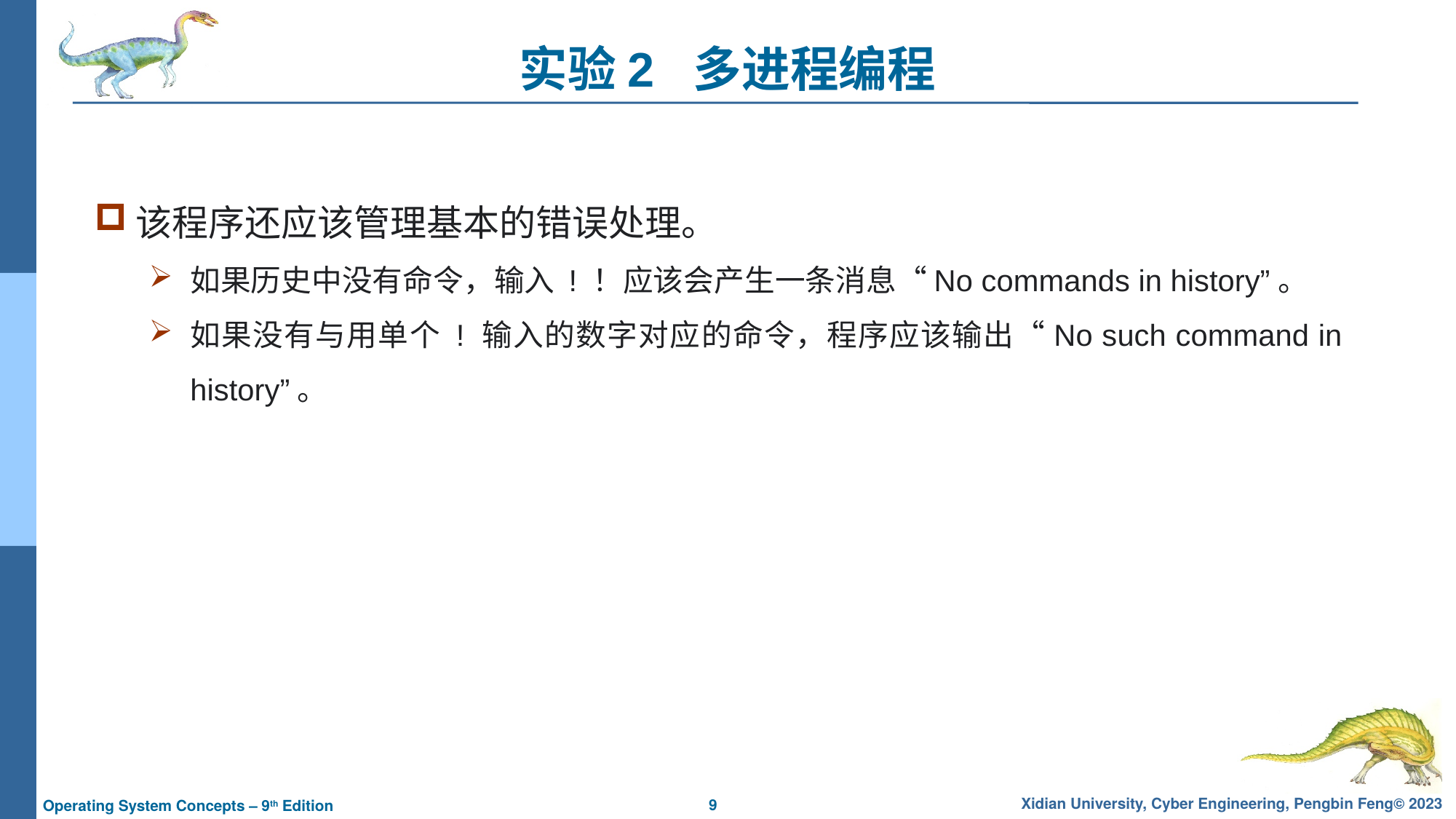

# 实验2  多进程编程
该程序还应该管理基本的错误处理。
如果历史中没有命令，输入 ! ！应该会产生一条消息“No commands in history”。
如果没有与用单个 ! 输入的数字对应的命令，程序应该输出“No such command in history”。